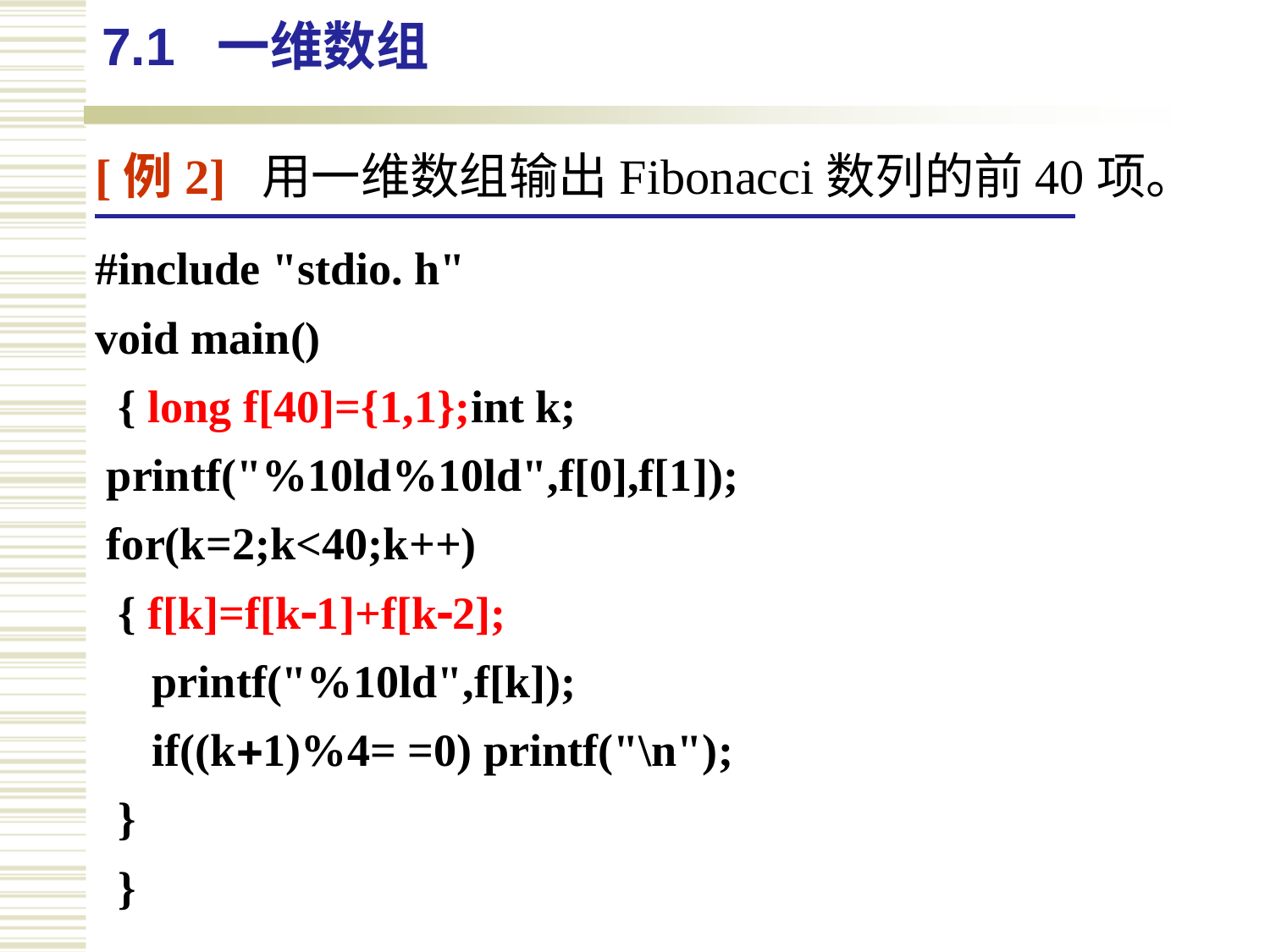

7.1  一维数组
[例2]  用一维数组输出Fibonacci数列的前40项。
#include "stdio. h"
void main()
  { long f[40]={1,1};int k;
 printf("%10ld%10ld",f[0],f[1]);
 for(k=2;k<40;k++)
  { f[k]=f[k−1]+f[k−2];
     printf("%10ld",f[k]);
     if((k+1)%4= =0) printf("\n");
  }
  }